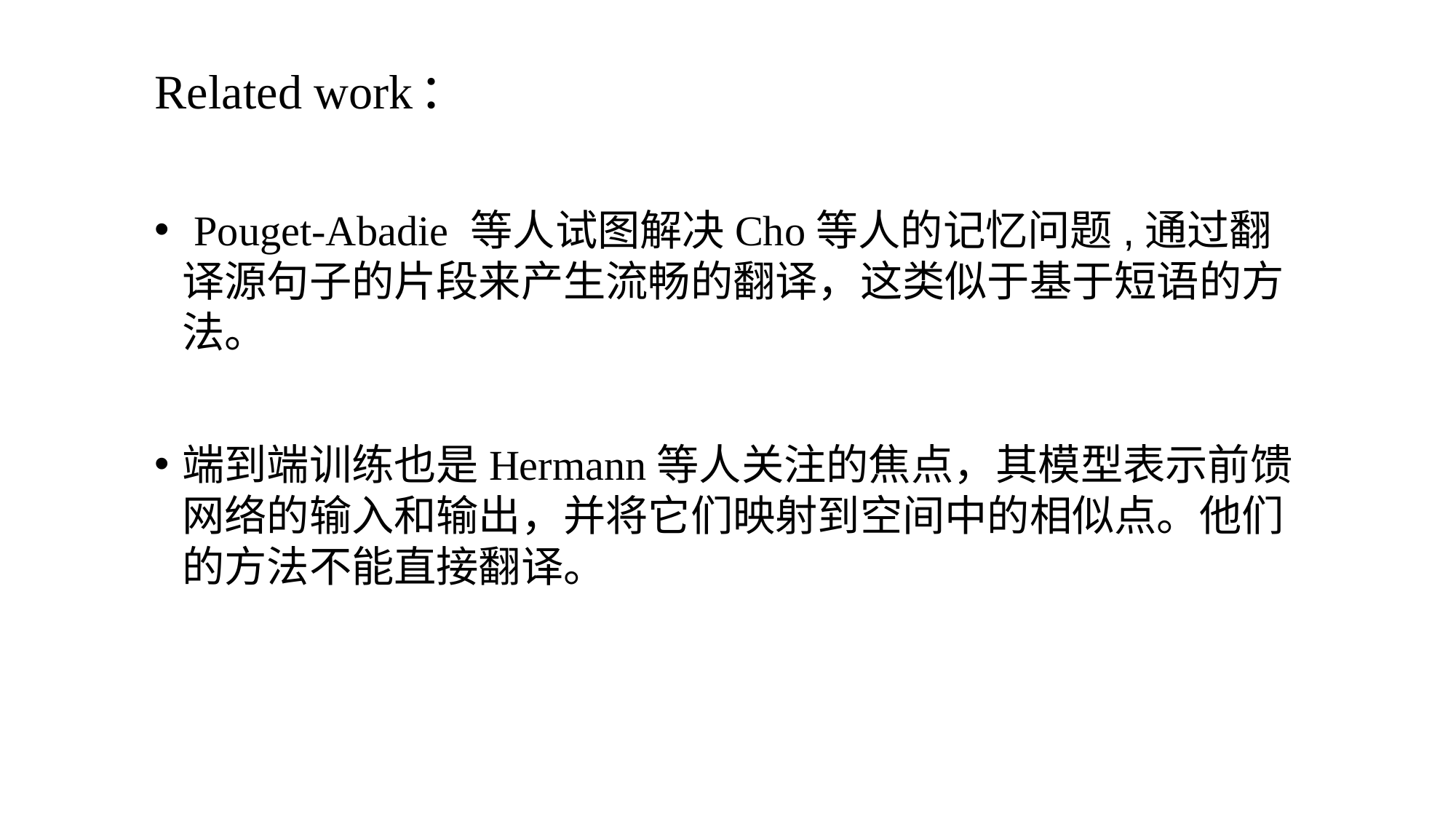

# Related work：
 Pouget-Abadie 等人试图解决Cho等人的记忆问题,通过翻译源句子的片段来产生流畅的翻译，这类似于基于短语的方法。

端到端训练也是Hermann等人关注的焦点，其模型表示前馈网络的输入和输出，并将它们映射到空间中的相似点。他们的方法不能直接翻译。